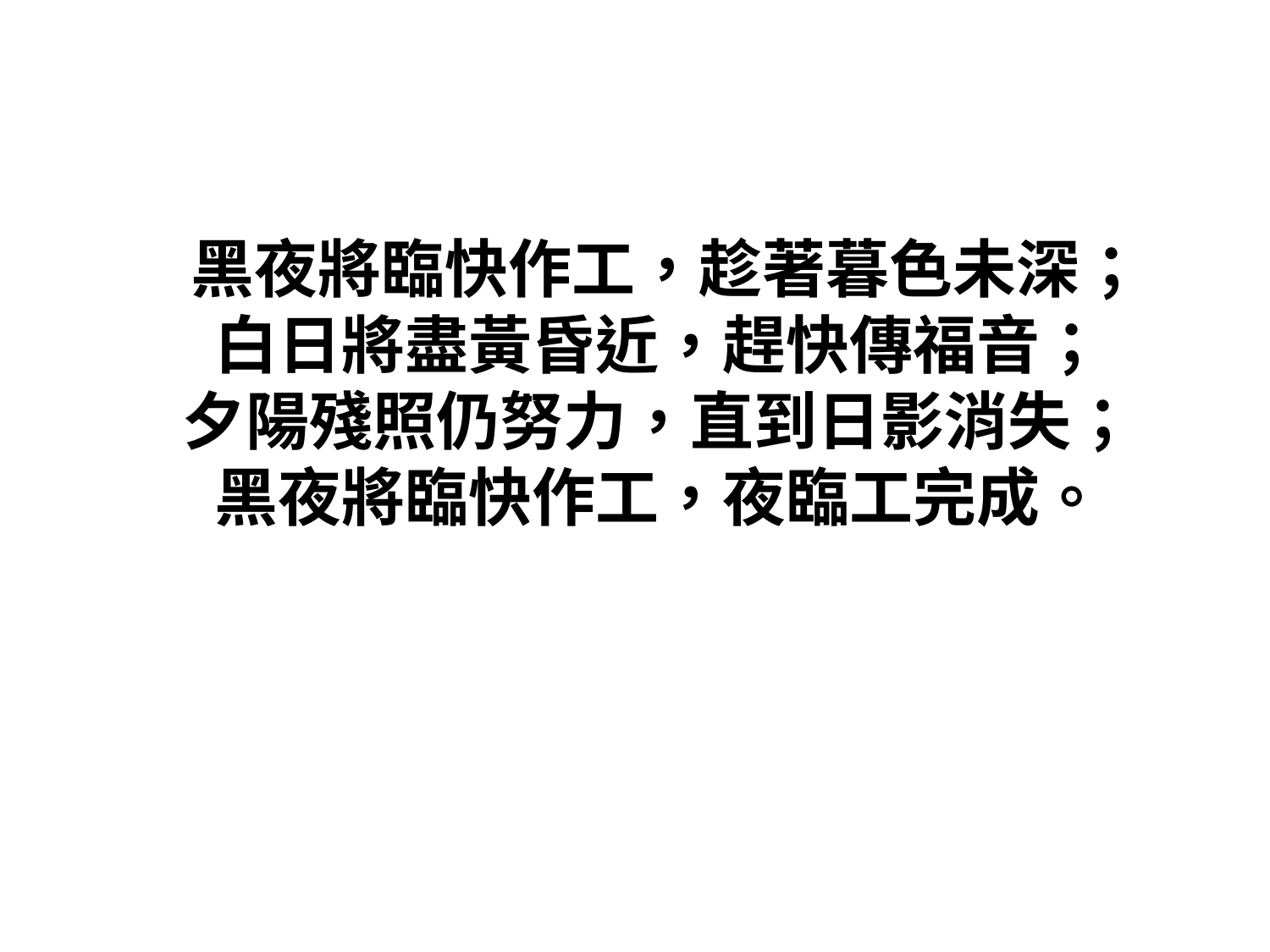

#
    黑夜將臨快作工，趁著暮色未深；
白日將盡黃昏近，趕快傳福音；
夕陽殘照仍努力，直到日影消失；
黑夜將臨快作工，夜臨工完成。